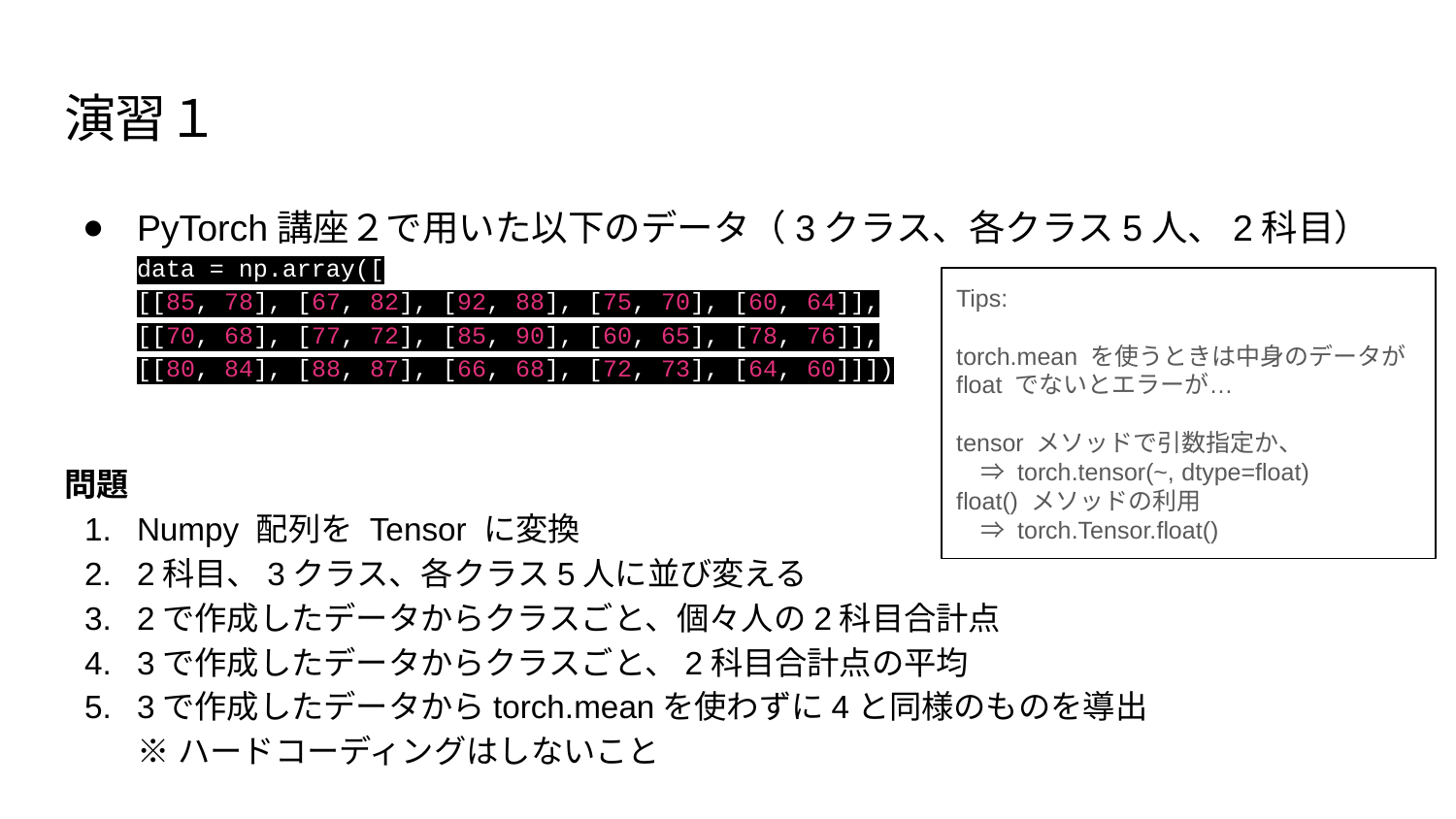

# 演習１
PyTorch講座２で用いた以下のデータ（3クラス、各クラス5人、2科目）
data = np.array([
[[85, 78], [67, 82], [92, 88], [75, 70], [60, 64]],
[[70, 68], [77, 72], [85, 90], [60, 65], [78, 76]],
[[80, 84], [88, 87], [66, 68], [72, 73], [64, 60]]])

問題
Numpy 配列を Tensor に変換
2科目、3クラス、各クラス5人に並び変える
2で作成したデータからクラスごと、個々人の2科目合計点
3で作成したデータからクラスごと、2科目合計点の平均
3で作成したデータからtorch.meanを使わずに4と同様のものを導出
※ ハードコーディングはしないこと

Tips:

torch.mean を使うときは中身のデータが
float でないとエラーが…

tensor メソッドで引数指定か、
　⇒ torch.tensor(~, dtype=float)
float() メソッドの利用
　⇒ torch.Tensor.float()